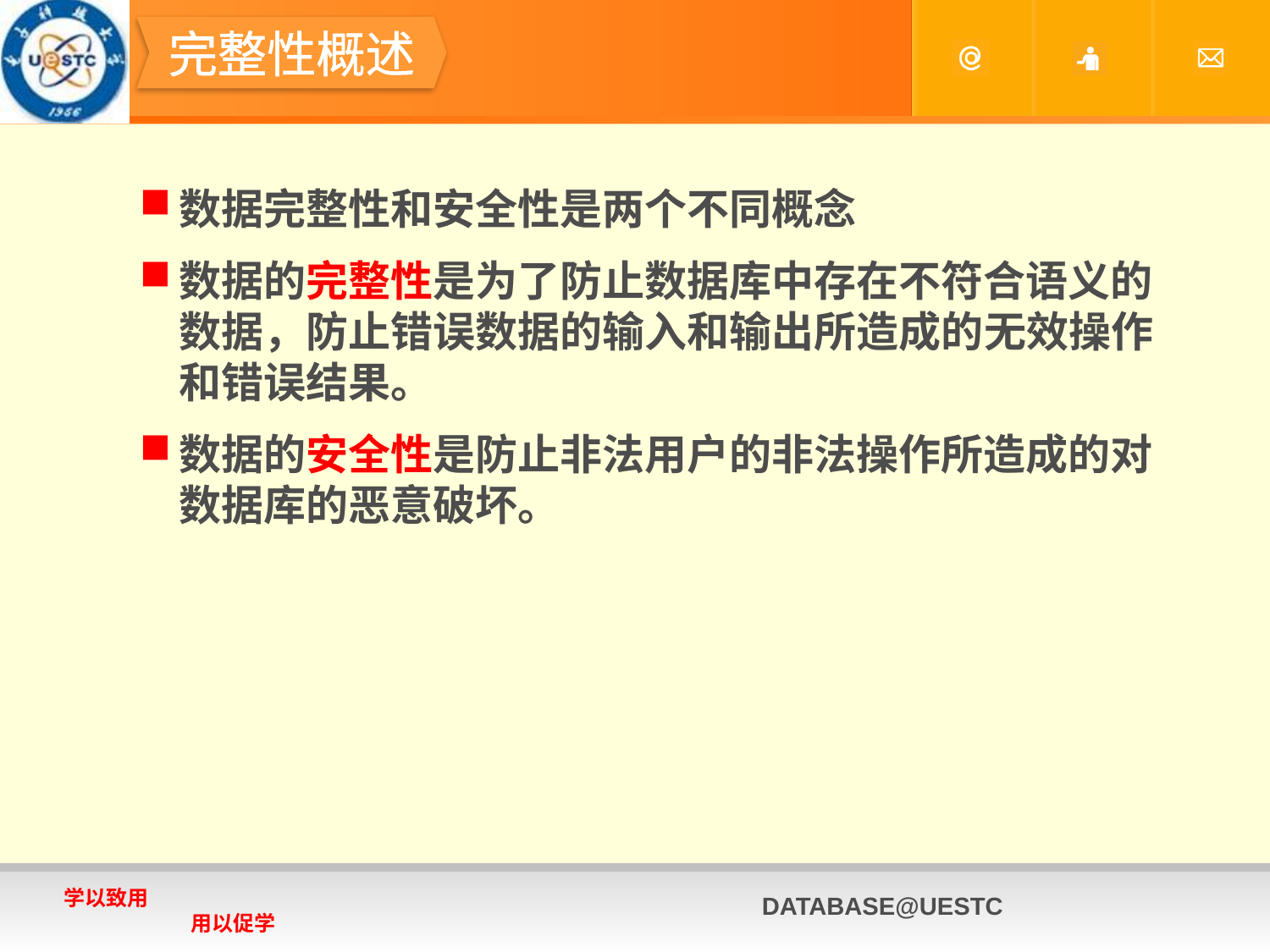

#
完整性概述
数据完整性和安全性是两个不同概念
数据的完整性是为了防止数据库中存在不符合语义的数据，防止错误数据的输入和输出所造成的无效操作和错误结果。
数据的安全性是防止非法用户的非法操作所造成的对数据库的恶意破坏。